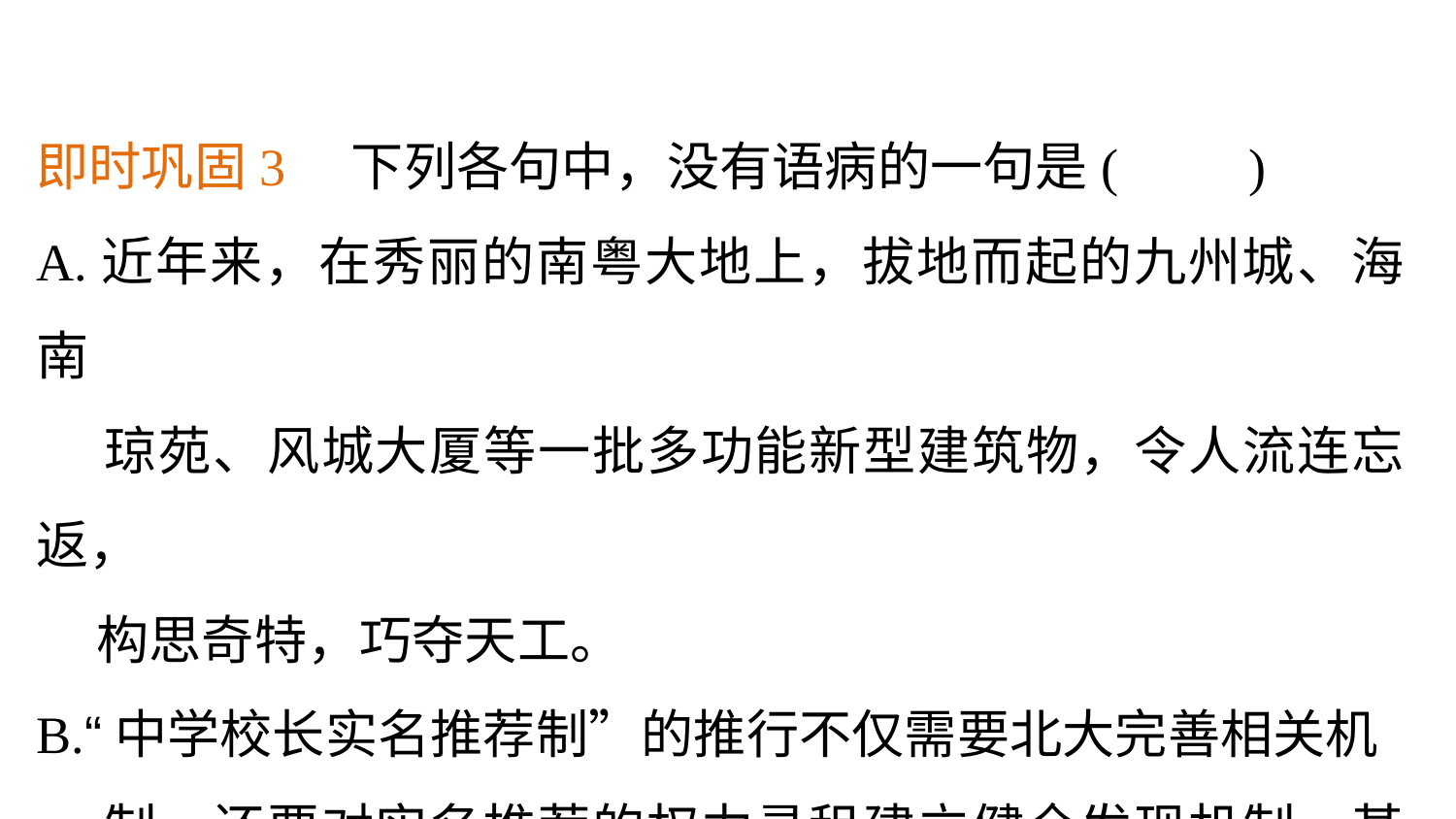

即时巩固3　下列各句中，没有语病的一句是(　　)
A.近年来，在秀丽的南粤大地上，拔地而起的九州城、海南
    琼苑、风城大厦等一批多功能新型建筑物，令人流连忘返，
    构思奇特，巧夺天工。
B.“中学校长实名推荐制”的推行不仅需要北大完善相关机
    制，还要对实名推荐的权力寻租建立健全发现机制，甚至
    可以通过行政的力量，让弄虚作假的校长掉帽子、丢位子。